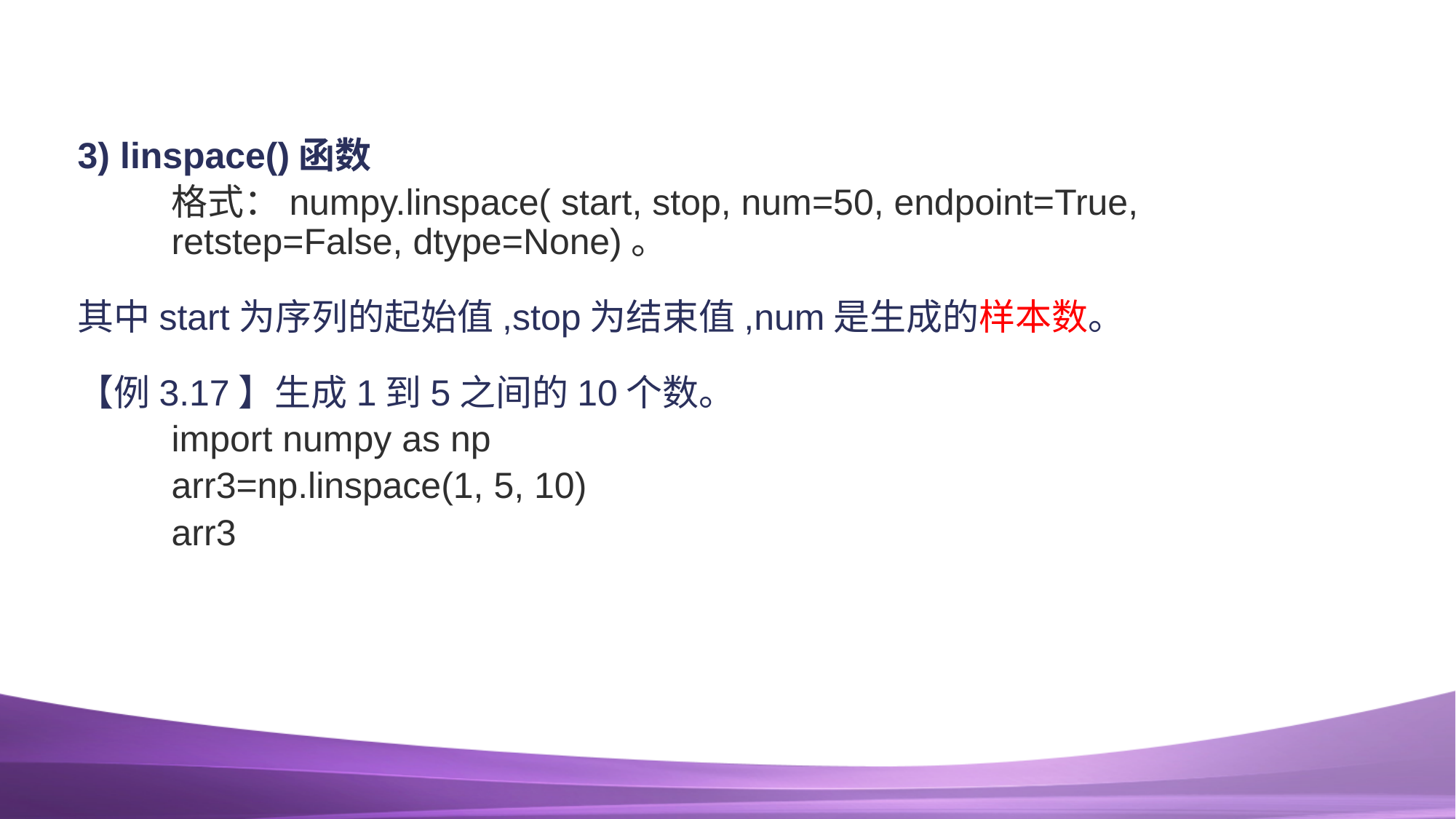

#
3) linspace()函数
格式：numpy.linspace( start, stop, num=50, endpoint=True, retstep=False, dtype=None)。
其中start为序列的起始值,stop为结束值,num是生成的样本数。
【例3.17】生成1到5之间的10个数。
import numpy as np
arr3=np.linspace(1, 5, 10)
arr3